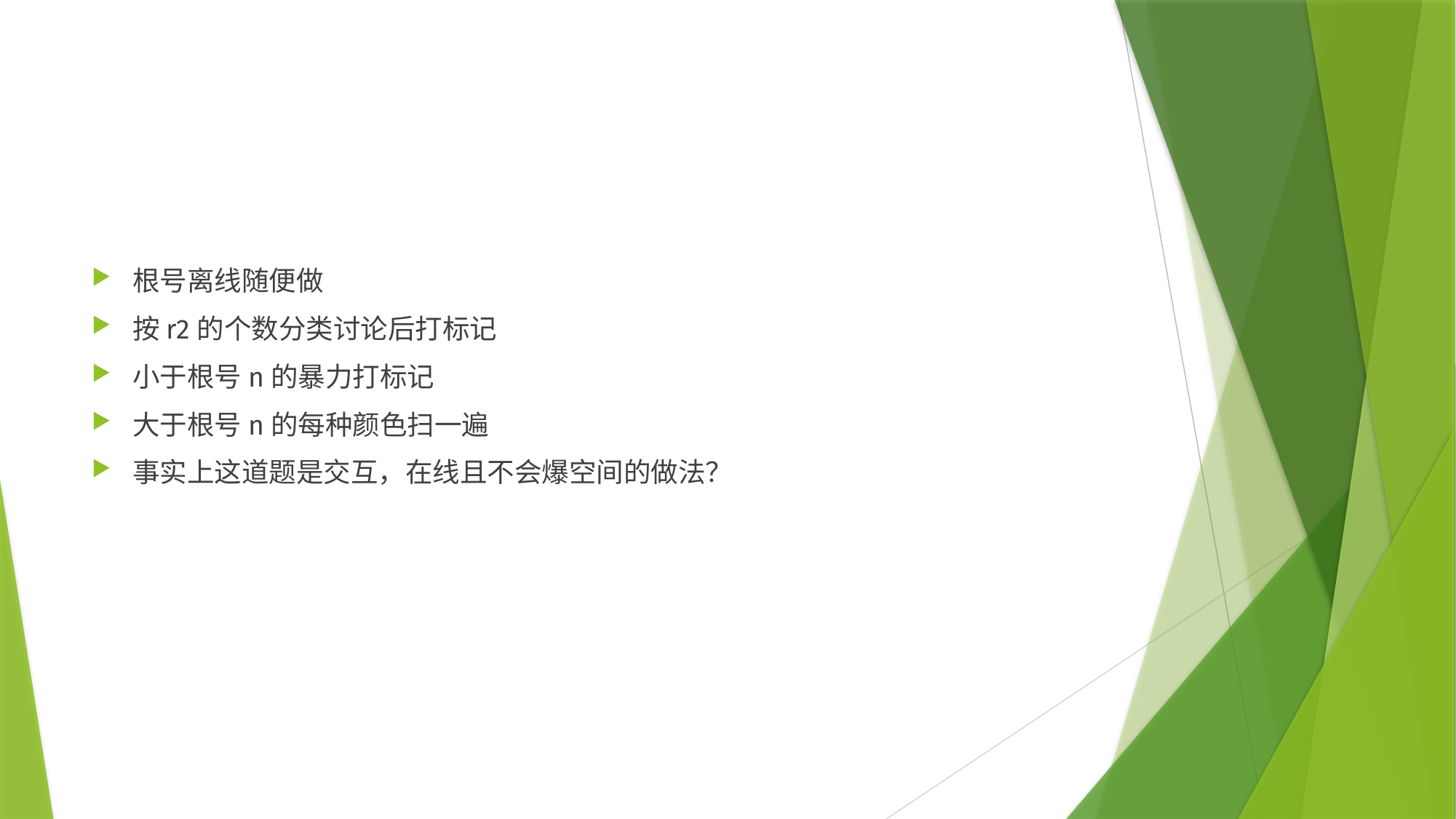

#
根号离线随便做
按r2的个数分类讨论后打标记
小于根号n的暴力打标记
大于根号n的每种颜色扫一遍
事实上这道题是交互，在线且不会爆空间的做法？